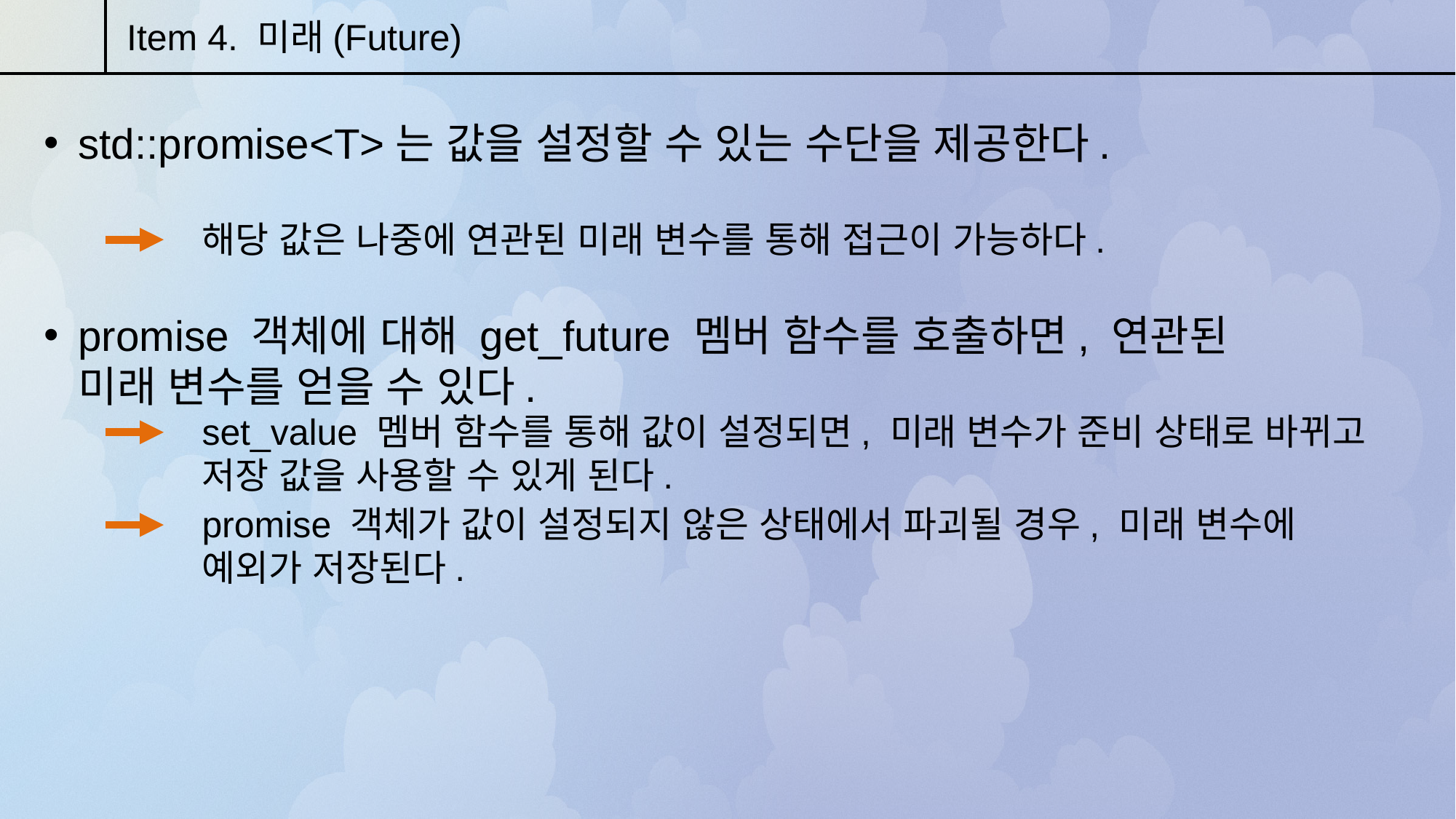

Item 4. 미래(Future)
std::promise<T>는 값을 설정할 수 있는 수단을 제공한다.
해당 값은 나중에 연관된 미래 변수를 통해 접근이 가능하다.
promise 객체에 대해 get_future 멤버 함수를 호출하면, 연관된 미래 변수를 얻을 수 있다.
set_value 멤버 함수를 통해 값이 설정되면, 미래 변수가 준비 상태로 바뀌고 저장 값을 사용할 수 있게 된다.
promise 객체가 값이 설정되지 않은 상태에서 파괴될 경우, 미래 변수에 예외가 저장된다.